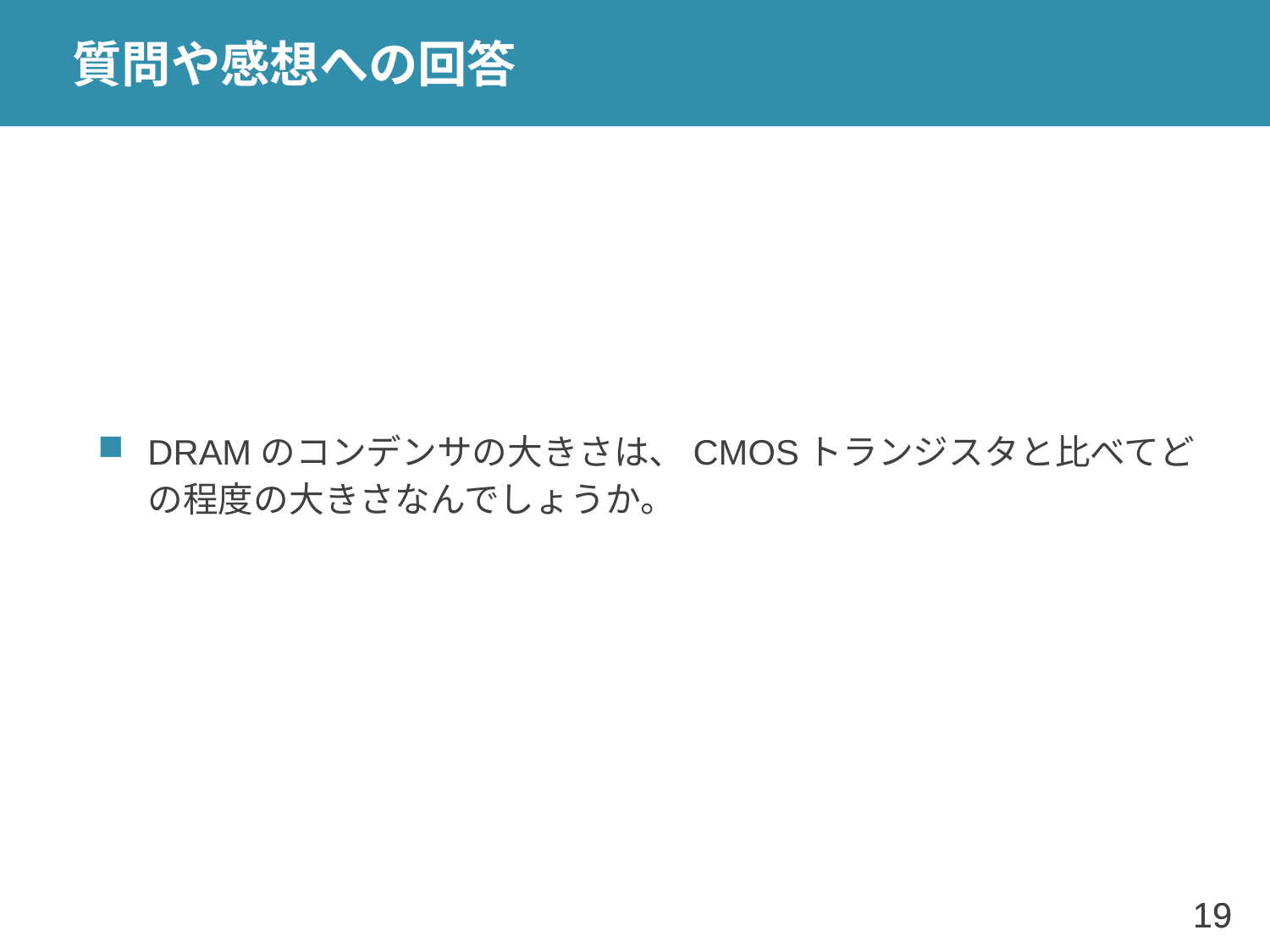

# 質問や感想への回答
DRAMのコンデンサの大きさは、CMOSトランジスタと比べてどの程度の大きさなんでしょうか。